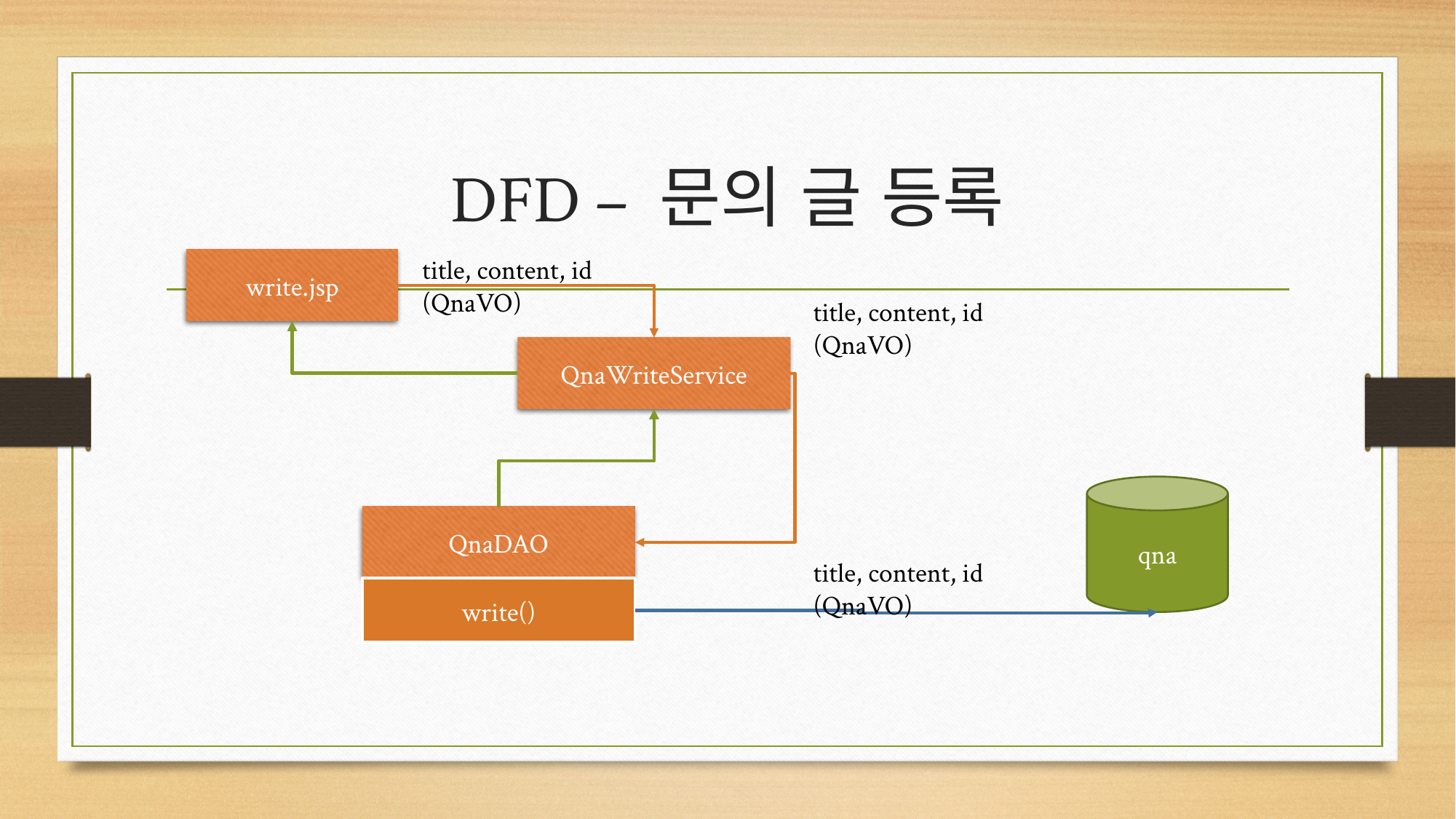

# DFD – 문의 글 등록
title, content, id
(QnaVO)
write.jsp
title, content, id
(QnaVO)
QnaWriteService
qna
QnaDAO
write()
title, content, id
(QnaVO)